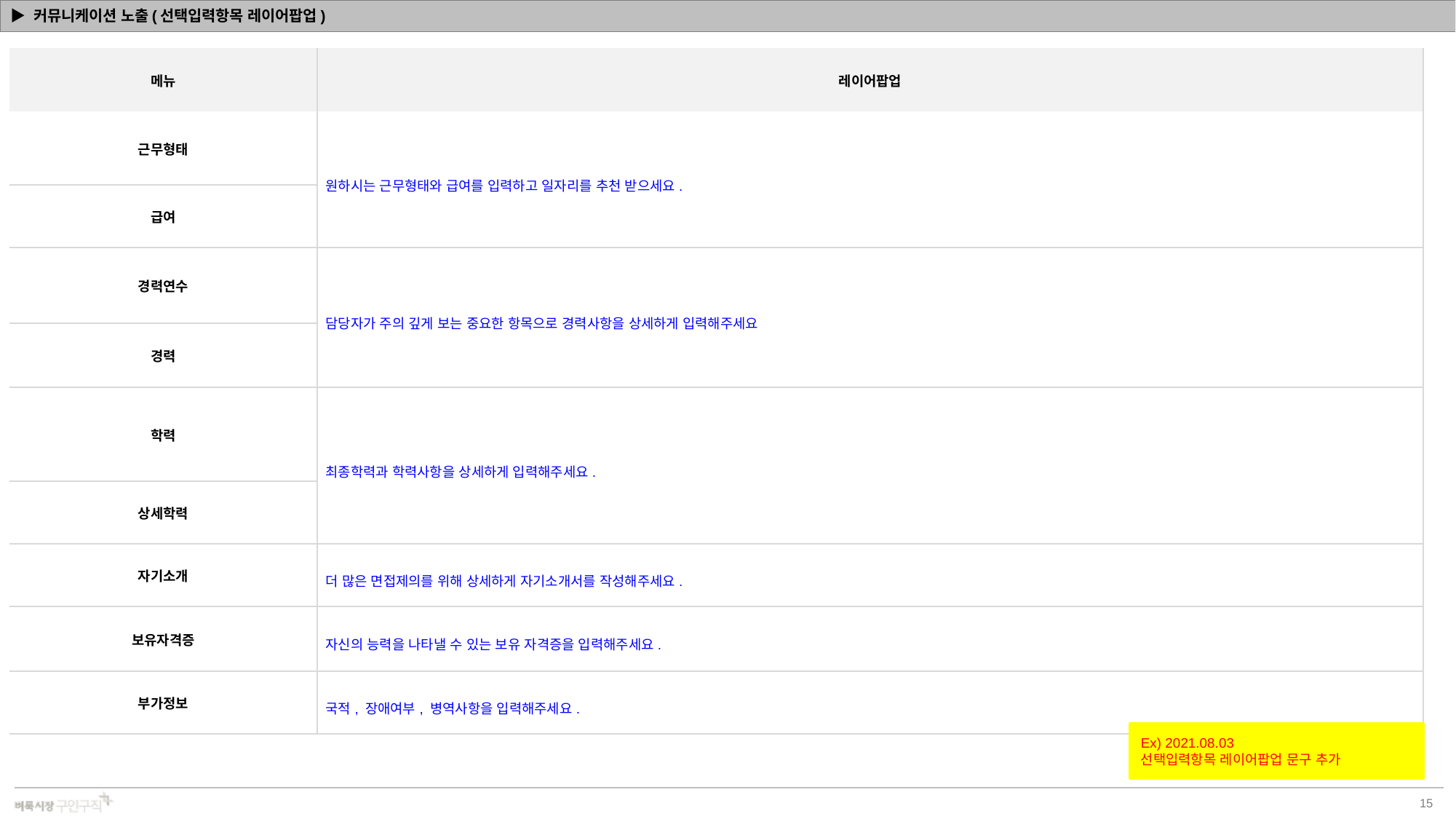

# ▶ 커뮤니케이션 노출(선택입력항목 레이어팝업)
| 메뉴 | 레이어팝업 |
| --- | --- |
| 근무형태 | 원하시는 근무형태와 급여를 입력하고 일자리를 추천 받으세요. |
| 급여 |  |
| 경력연수 | 담당자가 주의 깊게 보는 중요한 항목으로 경력사항을 상세하게 입력해주세요 |
| 경력 |  |
| 학력 | 최종학력과 학력사항을 상세하게 입력해주세요. |
| 상세학력 |  |
| 자기소개 | 더 많은 면접제의를 위해 상세하게 자기소개서를 작성해주세요. |
| 보유자격증 | 자신의 능력을 나타낼 수 있는 보유 자격증을 입력해주세요. |
| 부가정보 | 국적, 장애여부, 병역사항을 입력해주세요. |
Ex) 2021.08.03
선택입력항목 레이어팝업 문구 추가